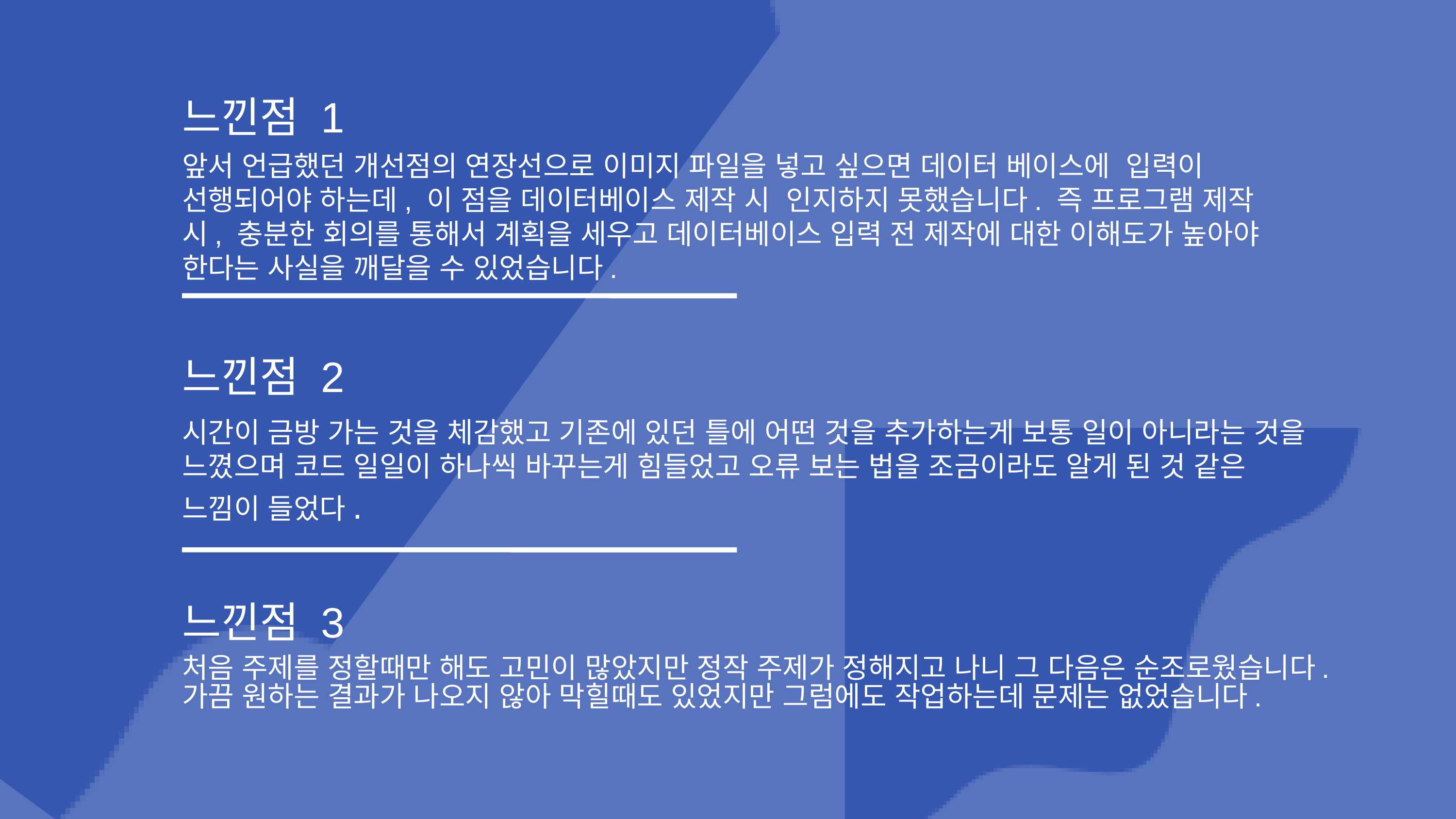

느낀점 1
앞서 언급했던 개선점의 연장선으로 이미지 파일을 넣고 싶으면 데이터 베이스에  입력이 선행되어야 하는데, 이 점을 데이터베이스 제작 시  인지하지 못했습니다. 즉 프로그램 제작 시, 충분한 회의를 통해서 계획을 세우고 데이터베이스 입력 전 제작에 대한 이해도가 높아야 한다는 사실을 깨달을 수 있었습니다.

느낀점 2
시간이 금방 가는 것을 체감했고 기존에 있던 틀에 어떤 것을 추가하는게 보통 일이 아니라는 것을 느꼈으며 코드 일일이 하나씩 바꾸는게 힘들었고 오류 보는 법을 조금이라도 알게 된 것 같은 느낌이 들었다.

느낀점 3
처음 주제를 정할때만 해도 고민이 많았지만 정작 주제가 정해지고 나니 그 다음은 순조로웠습니다. 가끔 원하는 결과가 나오지 않아 막힐때도 있었지만 그럼에도 작업하는데 문제는 없었습니다.